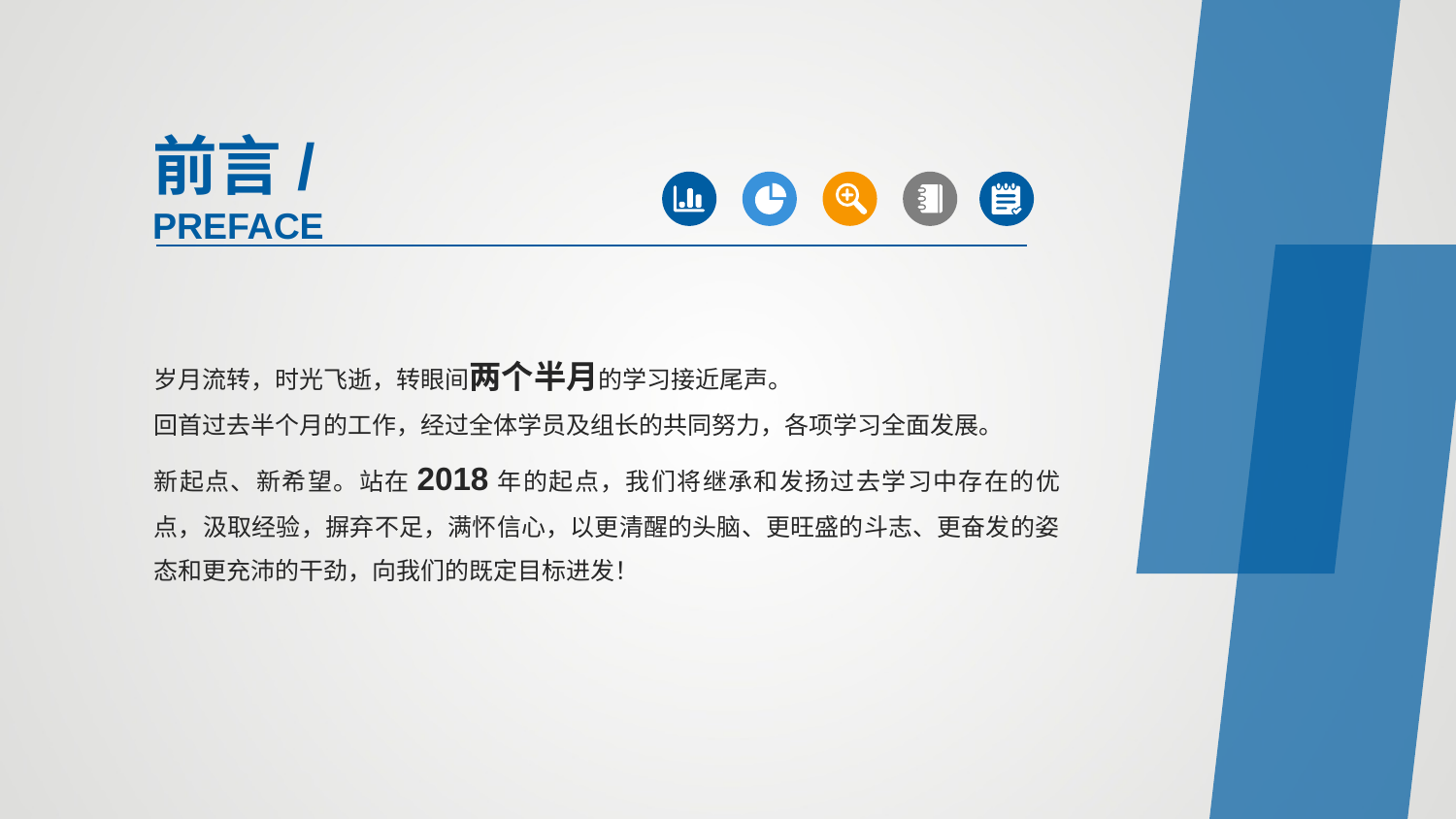

前言/PREFACE

岁月流转，时光飞逝，转眼间两个半月的学习接近尾声。
回首过去半个月的工作，经过全体学员及组长的共同努力，各项学习全面发展。
新起点、新希望。站在2018年的起点，我们将继承和发扬过去学习中存在的优点，汲取经验，摒弃不足，满怀信心，以更清醒的头脑、更旺盛的斗志、更奋发的姿态和更充沛的干劲，向我们的既定目标进发！